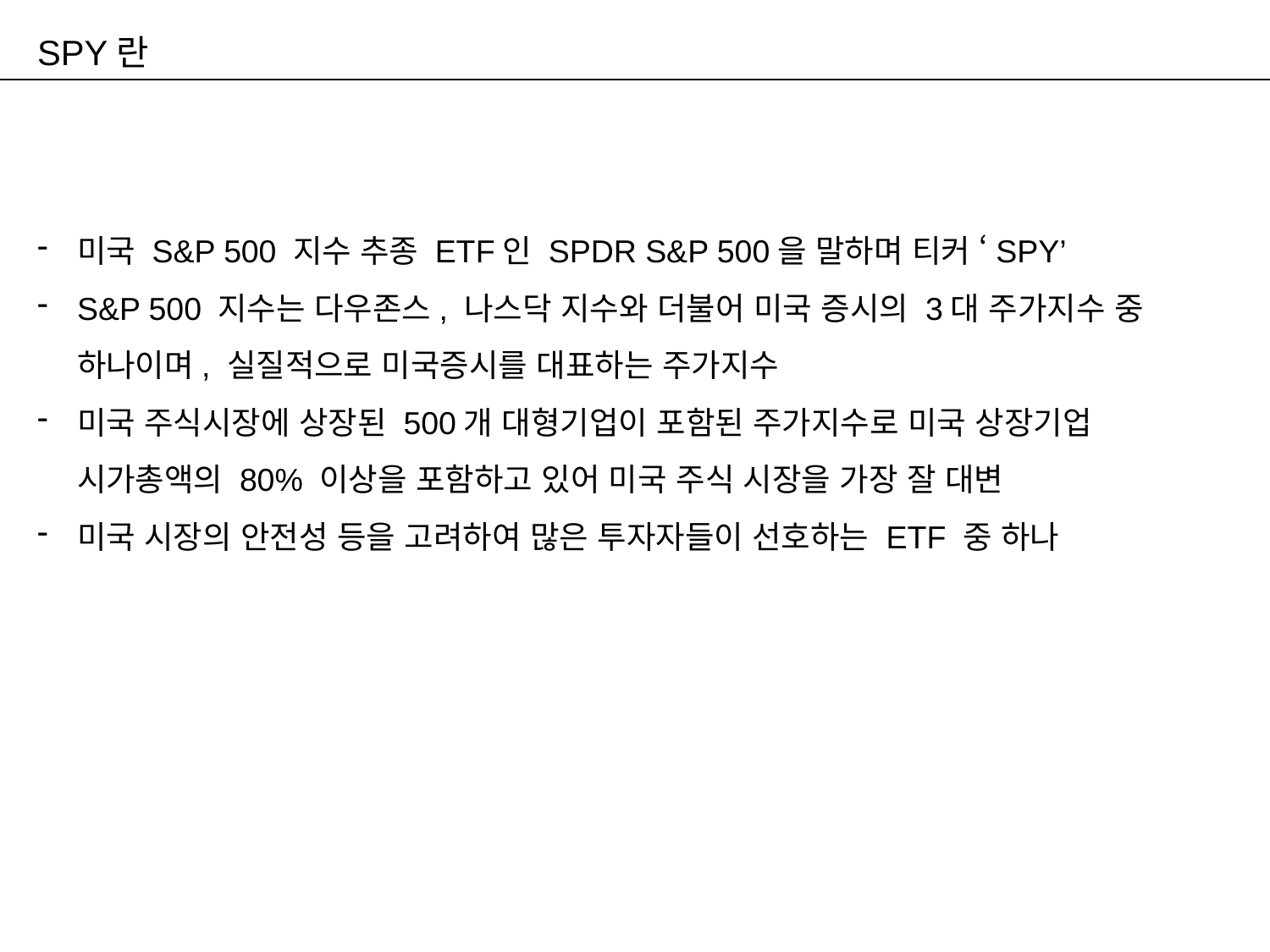

SPY란
미국 S&P 500 지수 추종 ETF인 SPDR S&P 500을 말하며 티커 ‘SPY’
S&P 500 지수는 다우존스, 나스닥 지수와 더불어 미국 증시의 3대 주가지수 중 하나이며, 실질적으로 미국증시를 대표하는 주가지수
미국 주식시장에 상장된 500개 대형기업이 포함된 주가지수로 미국 상장기업 시가총액의 80% 이상을 포함하고 있어 미국 주식 시장을 가장 잘 대변
미국 시장의 안전성 등을 고려하여 많은 투자자들이 선호하는 ETF 중 하나